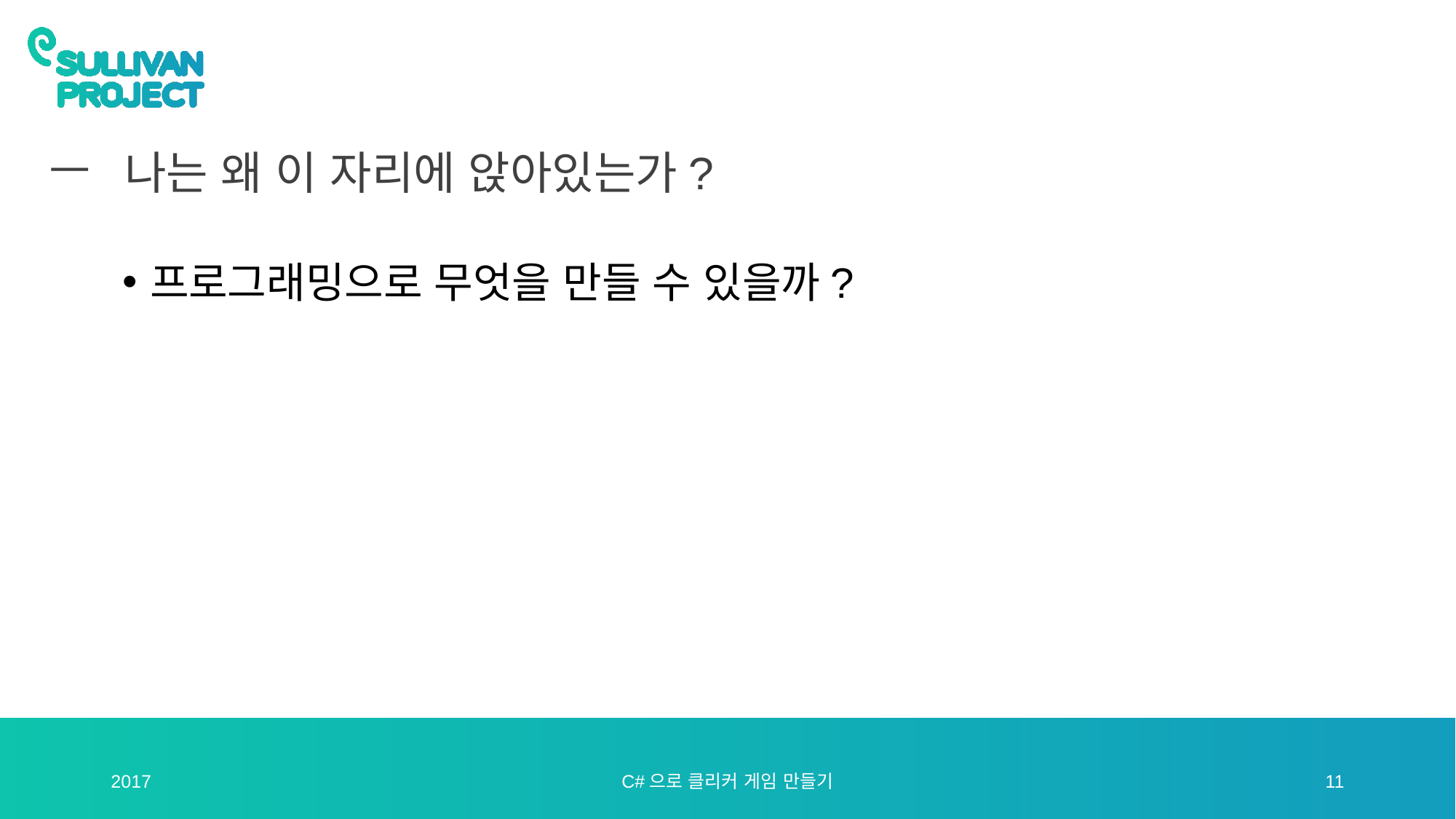

# 나는 왜 이 자리에 앉아있는가?
프로그래밍으로 무엇을 만들 수 있을까?
2017
C#으로 클리커 게임 만들기
11